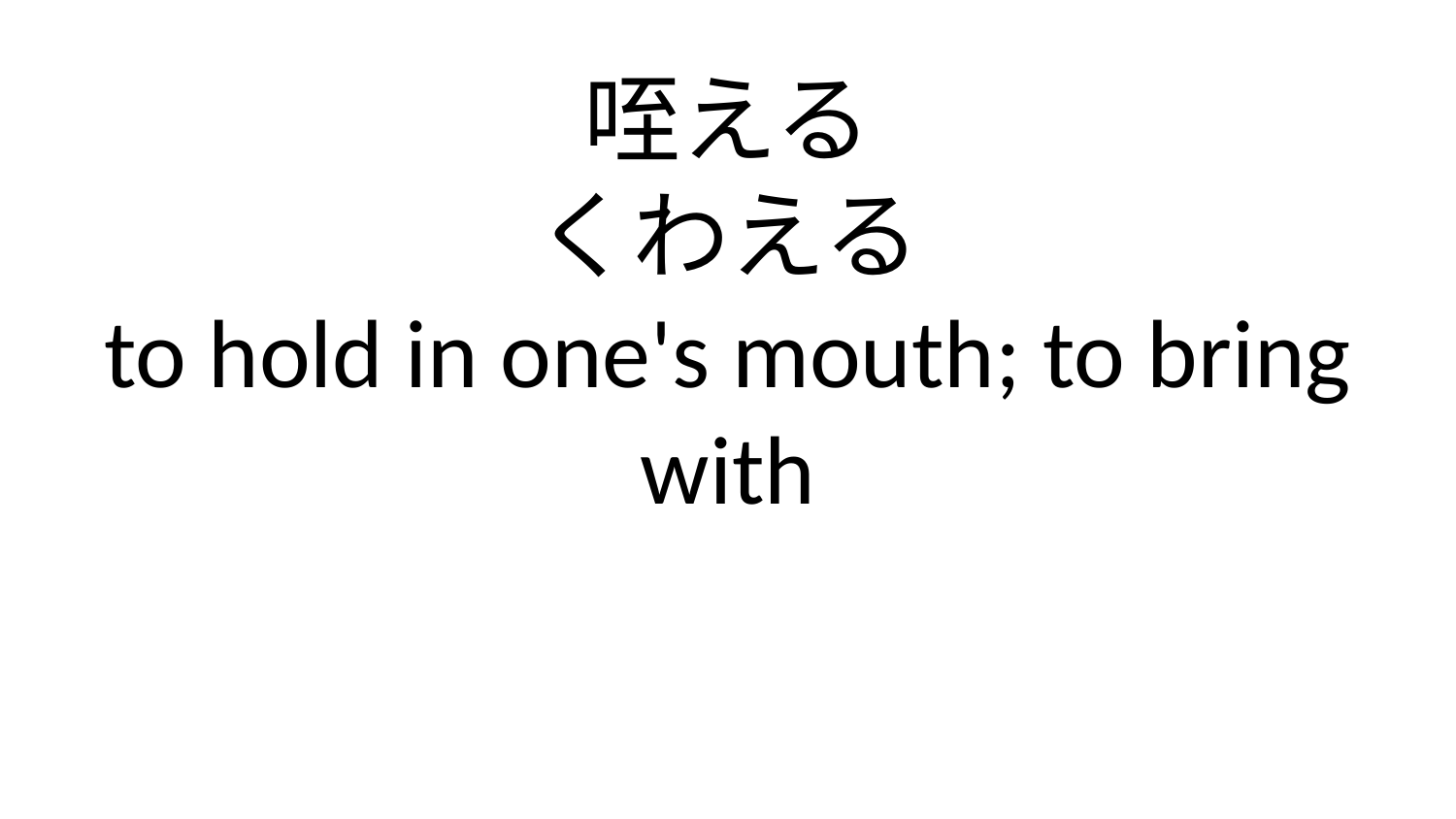

咥える
くわえる
to hold in one's mouth; to bring with